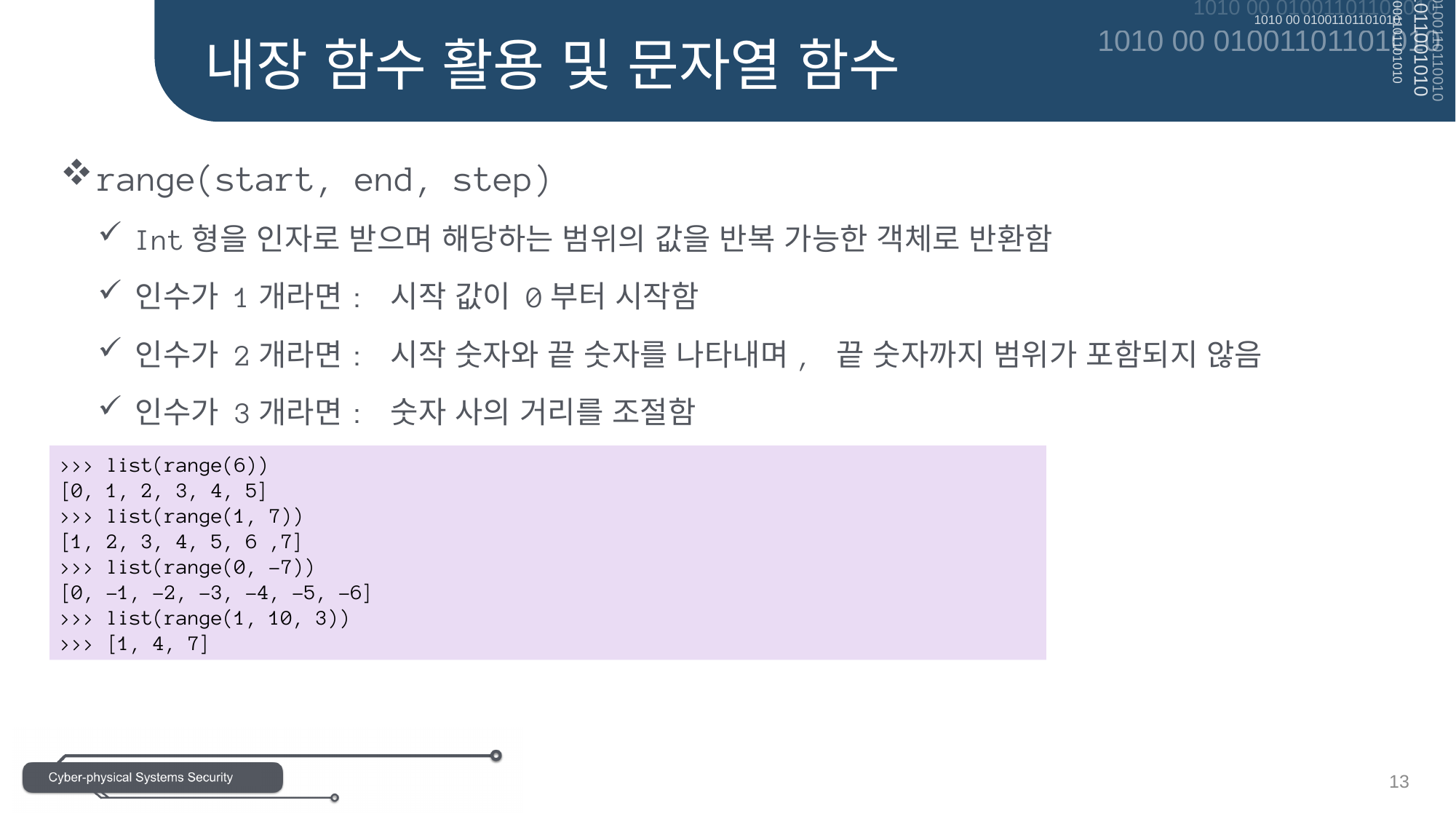

내장 함수 활용 및 문자열 함수
range(start, end, step)
Int형을 인자로 받으며 해당하는 범위의 값을 반복 가능한 객체로 반환함
인수가 1개라면: 시작 값이 0부터 시작함
인수가 2개라면: 시작 숫자와 끝 숫자를 나타내며, 끝 숫자까지 범위가 포함되지 않음
인수가 3개라면: 숫자 사의 거리를 조절함
>>> list(range(6))
[0, 1, 2, 3, 4, 5]
>>> list(range(1, 7))
[1, 2, 3, 4, 5, 6 ,7]
>>> list(range(0, -7))
[0, -1, -2, -3, -4, -5, -6]
>>> list(range(1, 10, 3))
>>> [1, 4, 7]
13